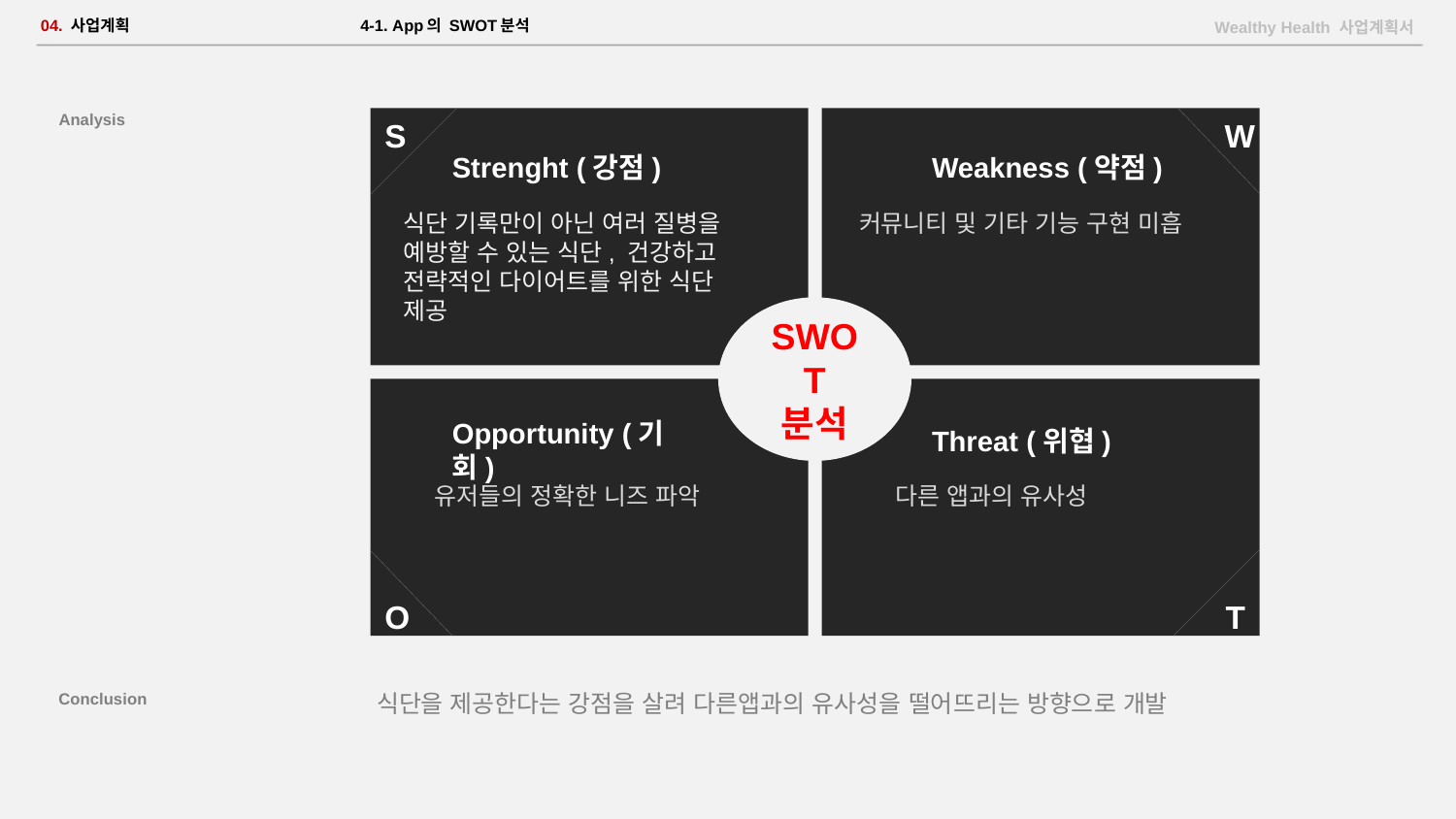

# 04. 사업계획                                                    4-1. App의 SWOT분석
Wealthy Health 사업계획서
Analysis
S

W
Strenght (강점)
Weakness (약점)
식단 기록만이 아닌 여러 질병을 예방할 수 있는 식단, 건강하고 전략적인 다이어트를 위한 식단 제공
커뮤니티 및 기타 기능 구현 미흡
SWOT
분석

Opportunity (기회)
Threat (위협)
유저들의 정확한 니즈 파악
다른 앱과의 유사성
O
T
Conclusion
식단을 제공한다는 강점을 살려 다른앱과의 유사성을 떨어뜨리는 방향으로 개발